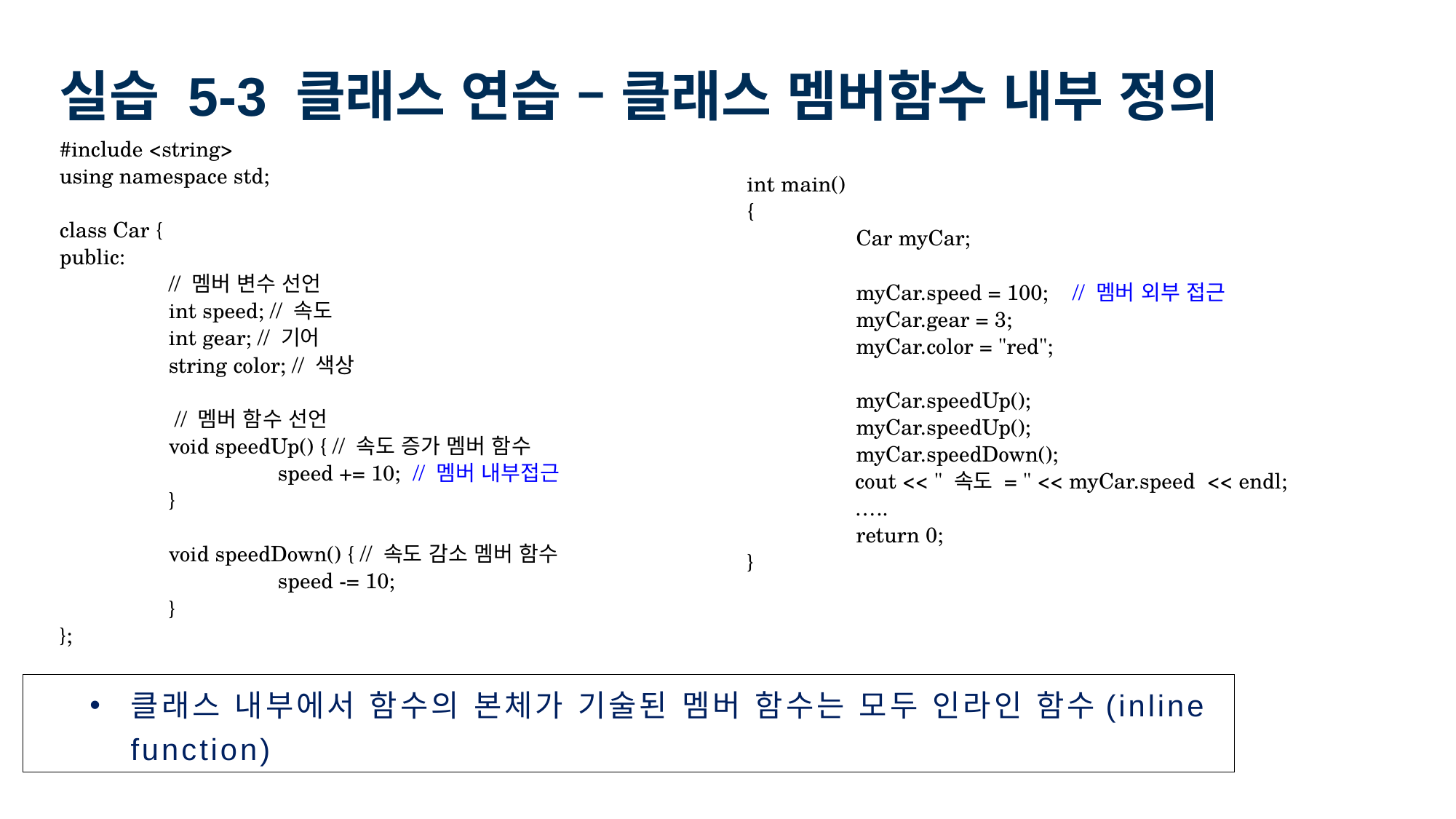

# 실습 5-3 클래스 연습 – 클래스 멤버함수 내부 정의
#include <string>
using namespace std;

class Car {
public:
	// 멤버 변수 선언
	int speed; // 속도
	int gear; // 기어
	string color; // 색상

	 // 멤버 함수 선언
	void speedUp() { // 속도 증가 멤버 함수
		speed += 10;  // 멤버 내부접근
	}

	void speedDown() { // 속도 감소 멤버 함수
		speed -= 10;
	}
};
int main()
{
	Car myCar;

	myCar.speed = 100;    // 멤버 외부 접근
	myCar.gear = 3;
	myCar.color = "red";

	myCar.speedUp();
	myCar.speedUp();
	myCar.speedDown();
                  cout << " 속도 = " << myCar.speed  << endl;
                  …..
	return 0;
}
클래스 내부에서 함수의 본체가 기술된 멤버 함수는 모두 인라인 함수(inline function)
16